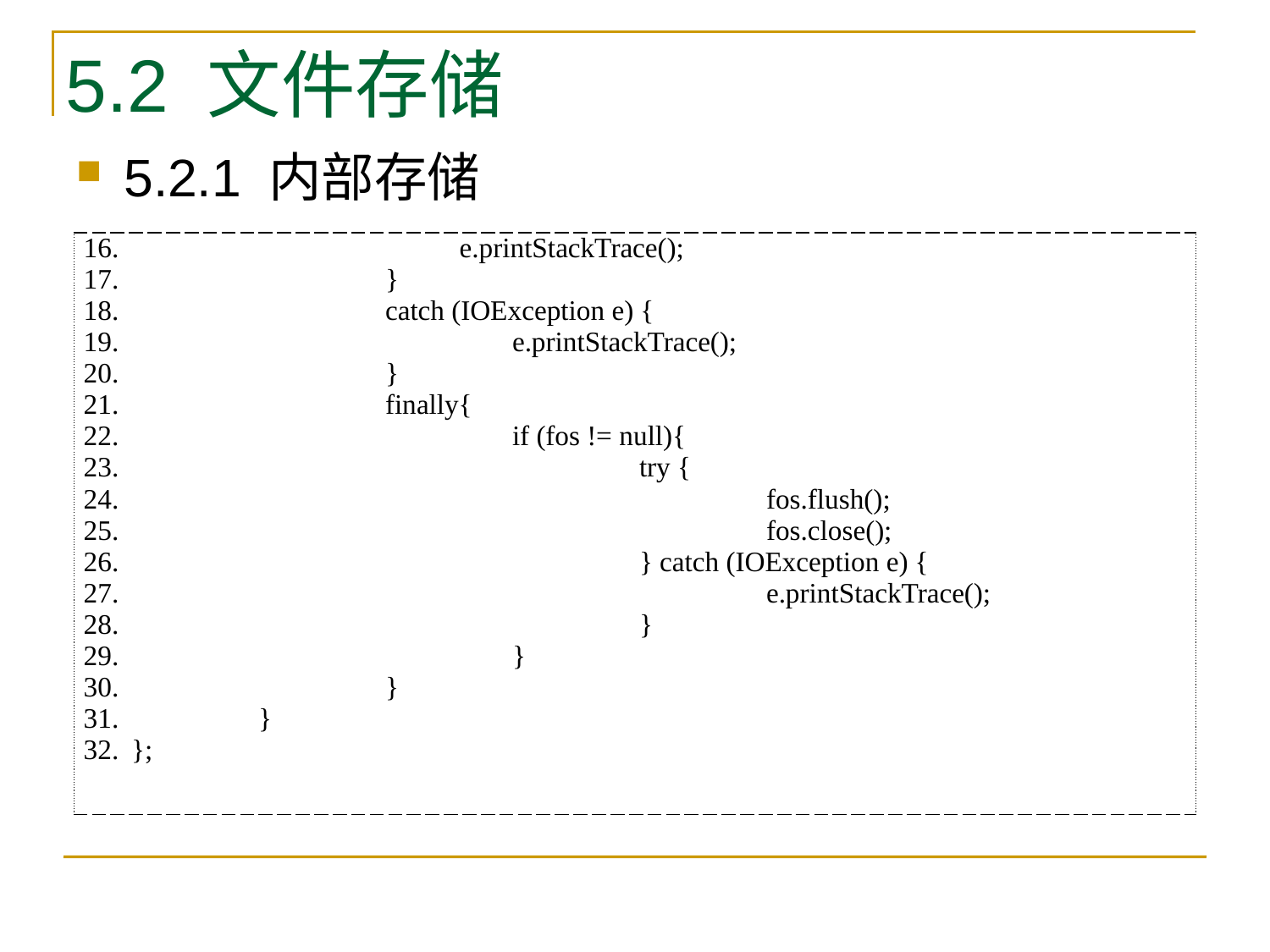

# 5.2 文件存储
5.2.1 内部存储

| e.printStackTrace(); } catch (IOException e) { e.printStackTrace(); } finally{ if (fos != null){ try { fos.flush(); fos.close(); } catch (IOException e) { e.printStackTrace(); } } } } }; |
| --- |